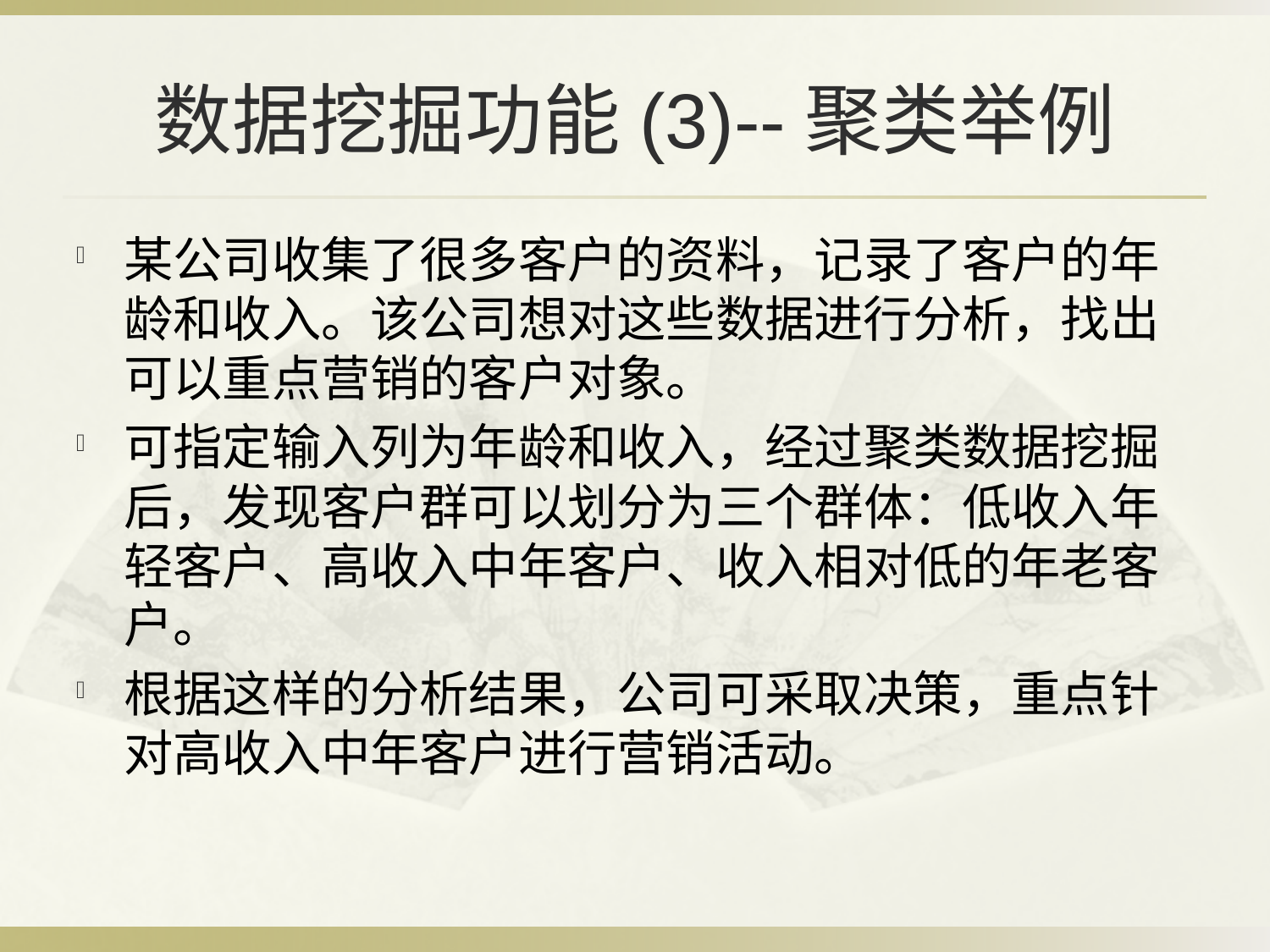

# 数据挖掘功能(3)--聚类举例
某公司收集了很多客户的资料，记录了客户的年龄和收入。该公司想对这些数据进行分析，找出可以重点营销的客户对象。
可指定输入列为年龄和收入，经过聚类数据挖掘后，发现客户群可以划分为三个群体：低收入年轻客户、高收入中年客户、收入相对低的年老客户。
根据这样的分析结果，公司可采取决策，重点针对高收入中年客户进行营销活动。